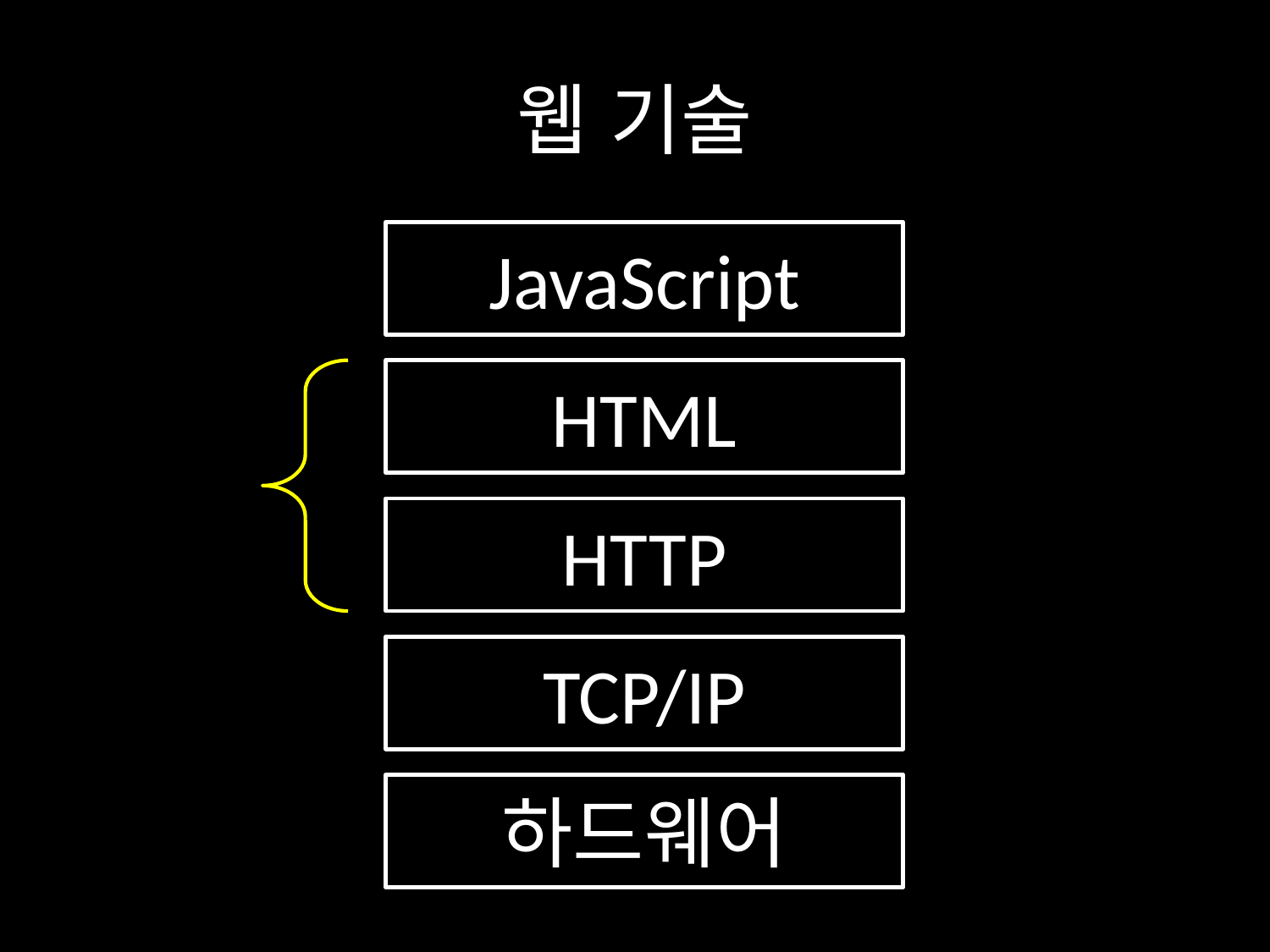

# 웹 기술
JavaScript

HTML
HTTP
TCP/IP
하드웨어